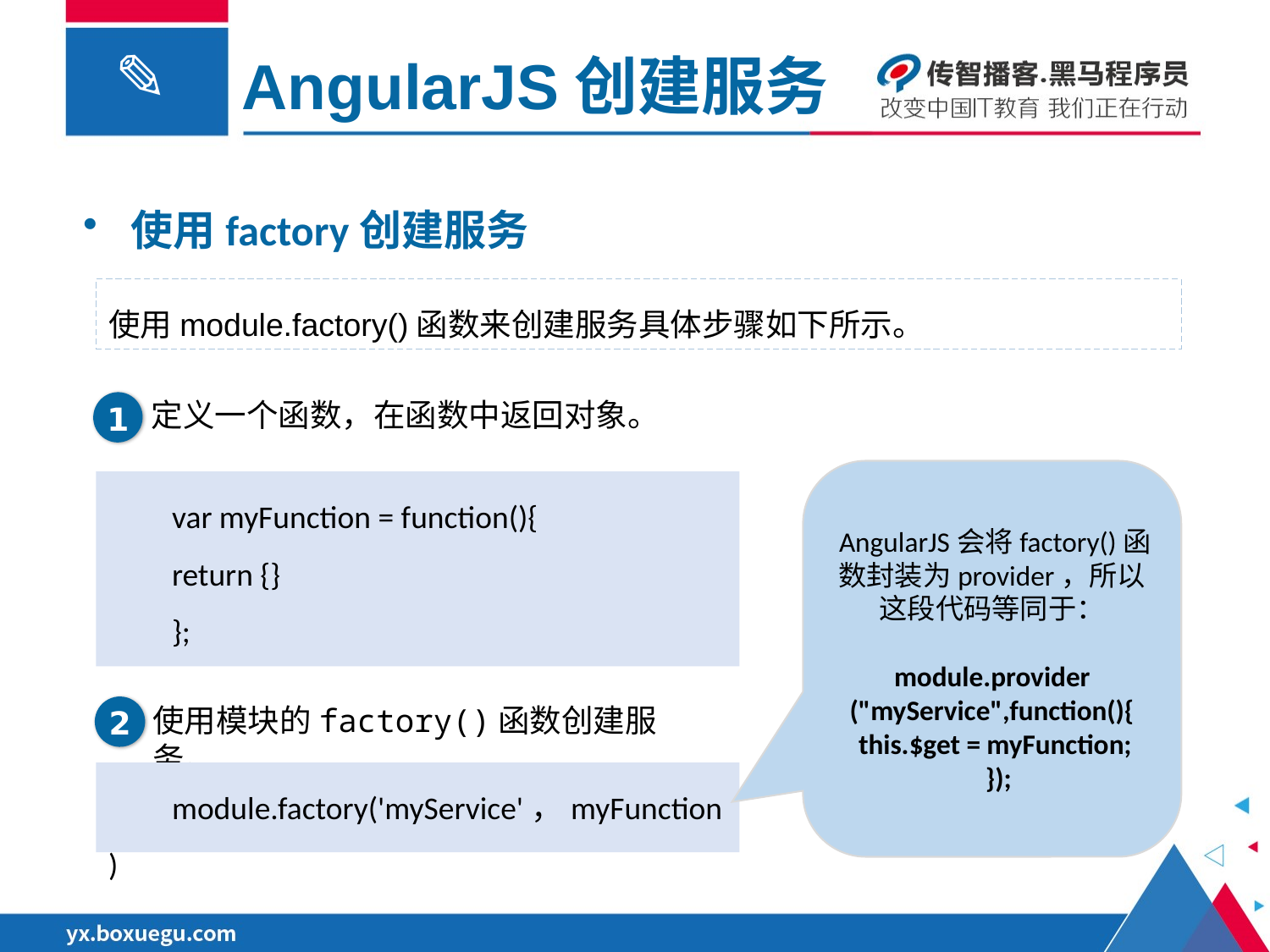

AngularJS创建服务
使用factory创建服务
使用module.factory()函数来创建服务具体步骤如下所示。
定义一个函数，在函数中返回对象。

1
 AngularJS会将factory()函数封装为provider，所以这段代码等同于：

module.provider
("myService",function(){
 this.$get = myFunction;
  });
var myFunction = function(){
return {}
};
使用模块的factory()函数创建服务。

2
module.factory('myService'，myFunction)